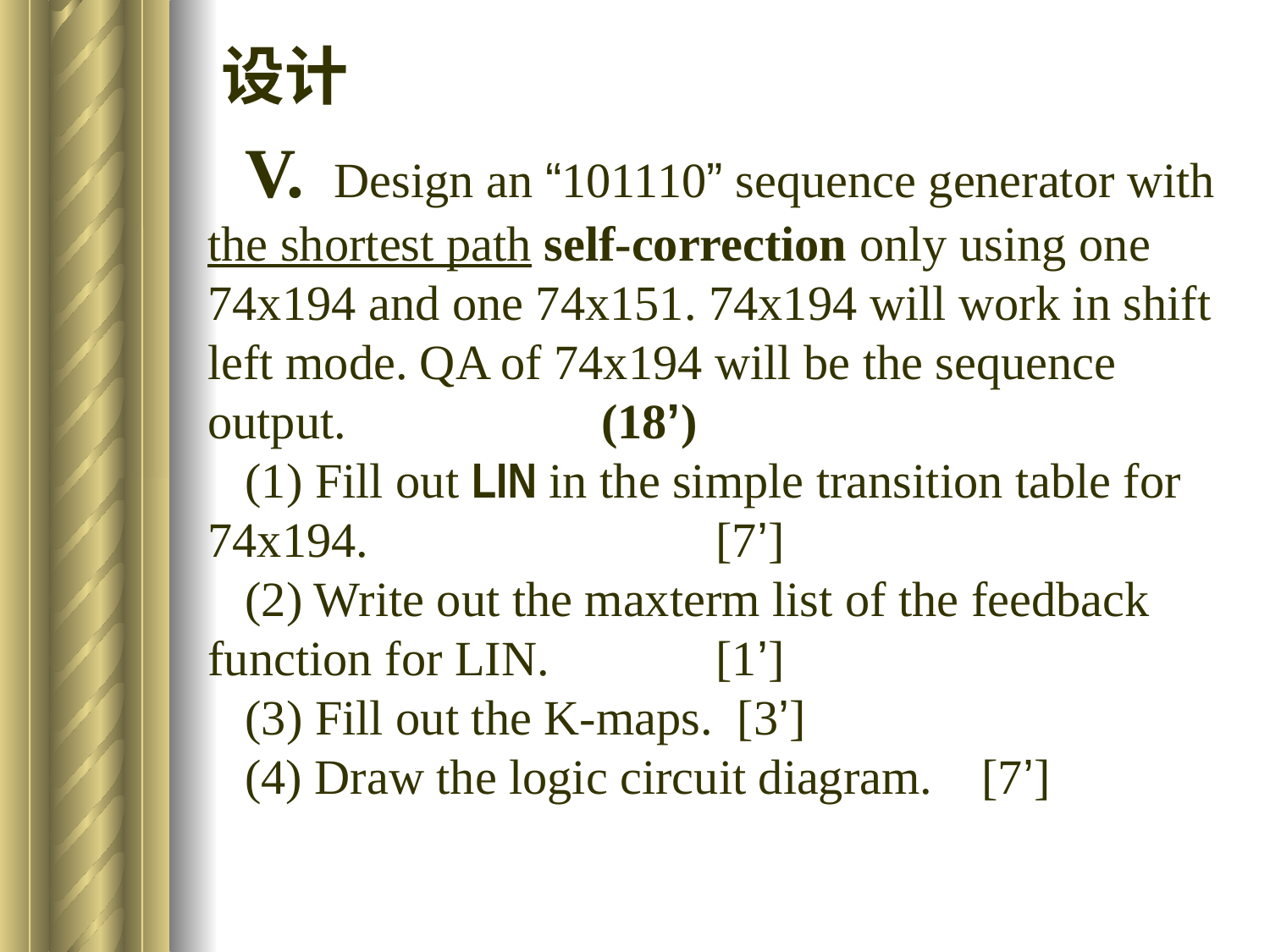

# 设计
V.  Design an “101110” sequence generator with the shortest path self-correction only using one 74x194 and one 74x151. 74x194 will work in shift left mode. QA of 74x194 will be the sequence output. 		 (18’)
(1) Fill out LIN in the simple transition table for 74x194.			[7’]
(2) Write out the maxterm list of the feedback function for LIN.		[1’]
(3) Fill out the K-maps.  [3’]
(4) Draw the logic circuit diagram.    [7’]